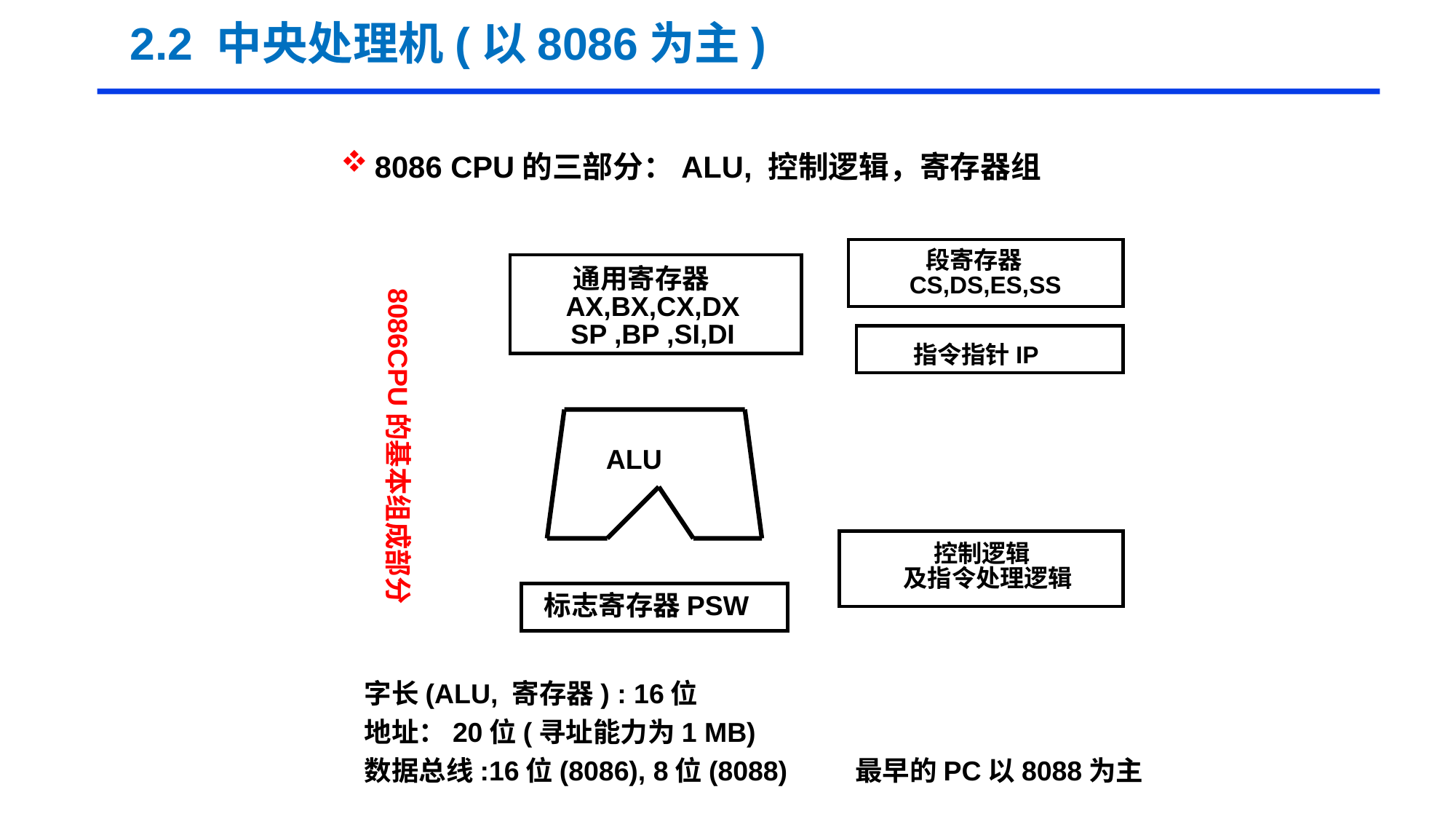

# 2.2 中央处理机(以8086为主)
8086 CPU的三部分：ALU, 控制逻辑，寄存器组
8086CPU的基本组成部分
段寄存器
CS,DS,ES,SS

通用寄存器
AX,BX,CX,DX
SP ,BP ,SI,DI

指令指针IP

ALU

 控制逻辑
及指令处理逻辑

标志寄存器PSW

字长(ALU, 寄存器) : 16位
地址：20位(寻址能力为1 MB)
数据总线:16位(8086), 8位(8088)        最早的PC以8088为主